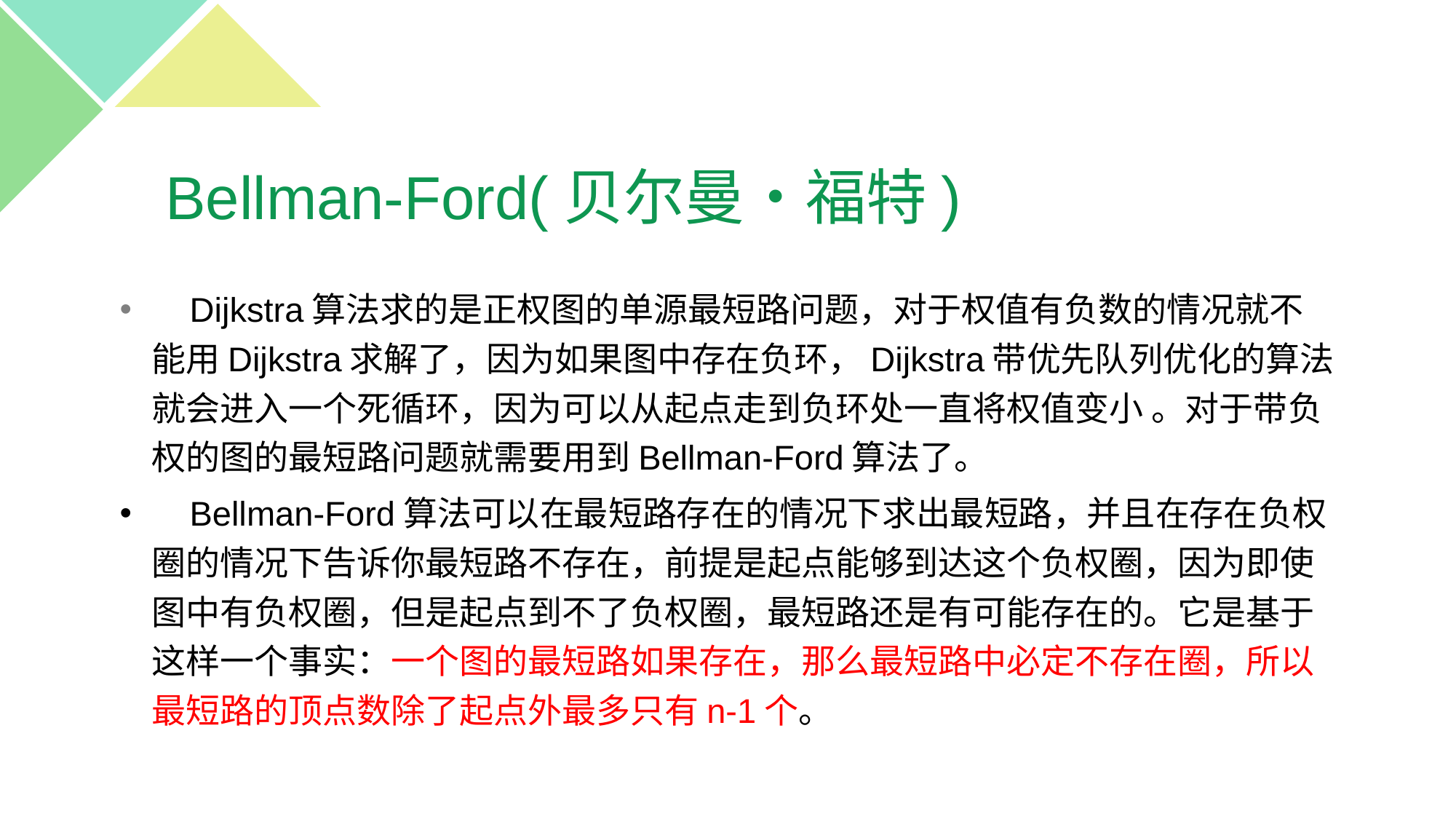

# Bellman-Ford(贝尔曼•福特)
    Dijkstra算法求的是正权图的单源最短路问题，对于权值有负数的情况就不能用Dijkstra求解了，因为如果图中存在负环，Dijkstra带优先队列优化的算法就会进入一个死循环，因为可以从起点走到负环处一直将权值变小 。对于带负权的图的最短路问题就需要用到Bellman-Ford算法了。
    Bellman-Ford算法可以在最短路存在的情况下求出最短路，并且在存在负权圈的情况下告诉你最短路不存在，前提是起点能够到达这个负权圈，因为即使图中有负权圈，但是起点到不了负权圈，最短路还是有可能存在的。它是基于这样一个事实：一个图的最短路如果存在，那么最短路中必定不存在圈，所以最短路的顶点数除了起点外最多只有n-1个。